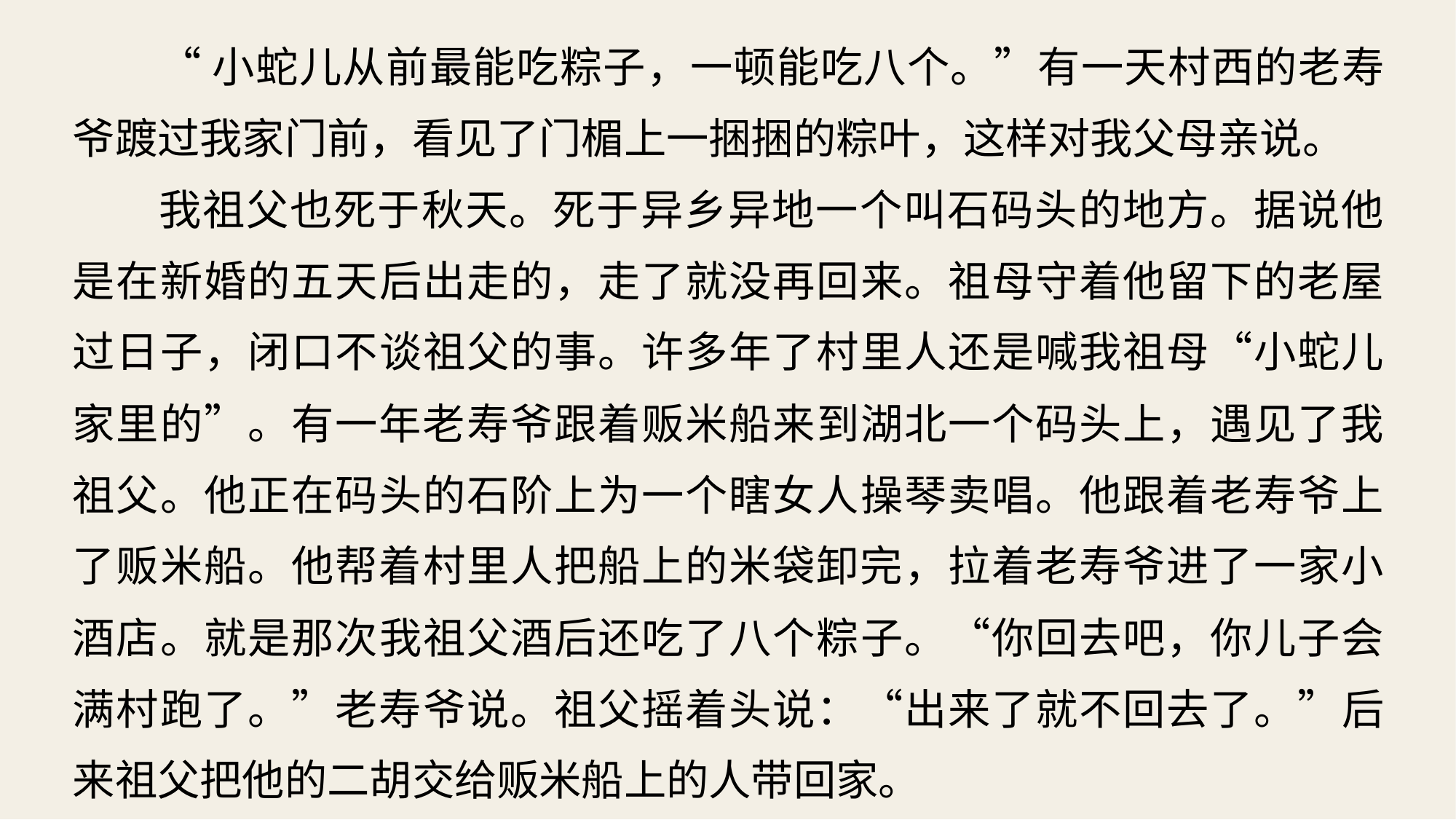

“小蛇儿从前最能吃粽子，一顿能吃八个。”有一天村西的老寿爷踱过我家门前，看见了门楣上一捆捆的粽叶，这样对我父母亲说。
我祖父也死于秋天。死于异乡异地一个叫石码头的地方。据说他是在新婚的五天后出走的，走了就没再回来。祖母守着他留下的老屋过日子，闭口不谈祖父的事。许多年了村里人还是喊我祖母“小蛇儿家里的”。有一年老寿爷跟着贩米船来到湖北一个码头上，遇见了我祖父。他正在码头的石阶上为一个瞎女人操琴卖唱。他跟着老寿爷上了贩米船。他帮着村里人把船上的米袋卸完，拉着老寿爷进了一家小酒店。就是那次我祖父酒后还吃了八个粽子。“你回去吧，你儿子会满村跑了。”老寿爷说。祖父摇着头说：“出来了就不回去了。”后来祖父把他的二胡交给贩米船上的人带回家。